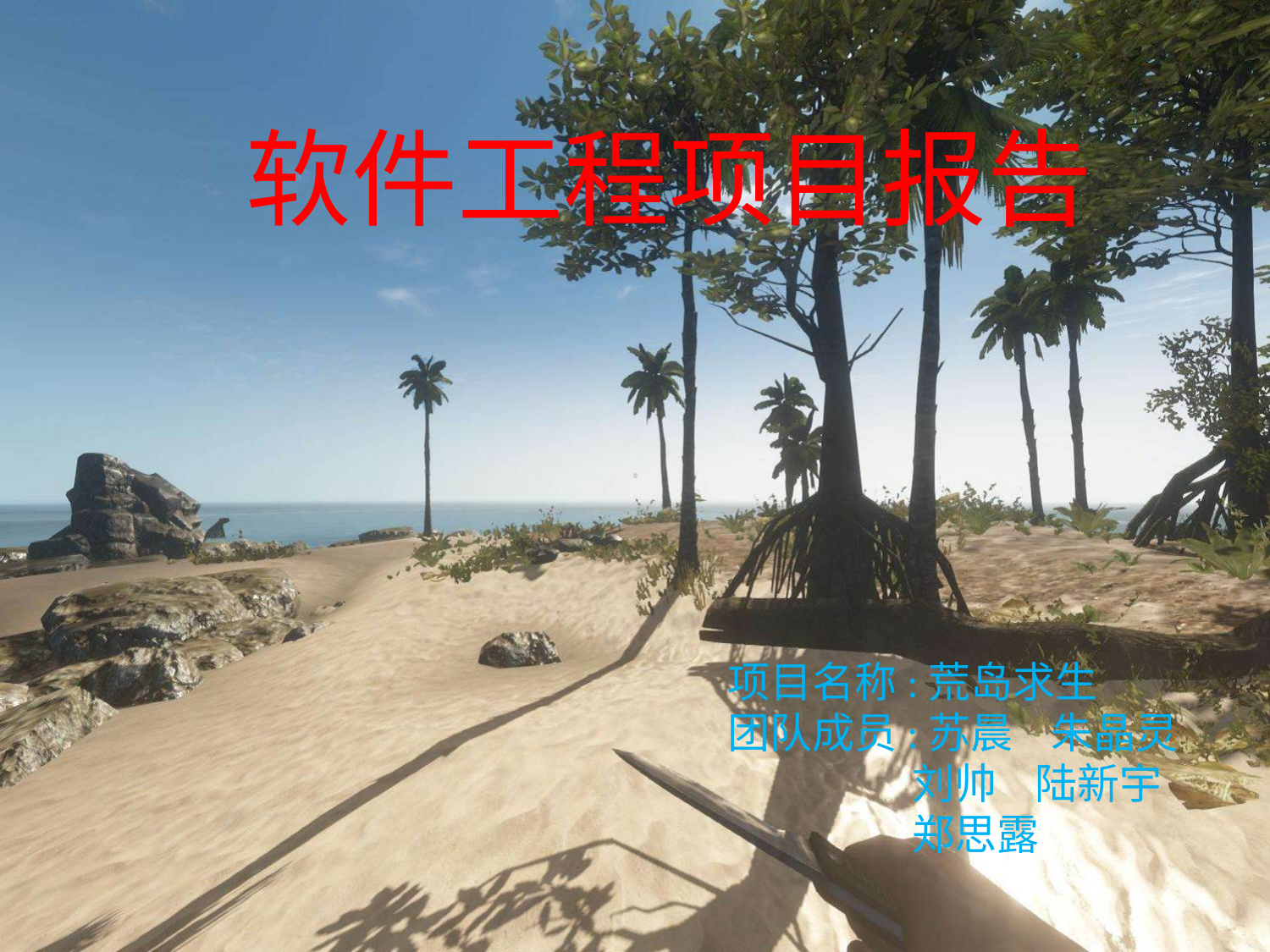

#
软件工程项目报告

项目名称:荒岛求生
团队成员:苏晨    朱晶灵
	     刘帅    陆新宇
	     郑思露